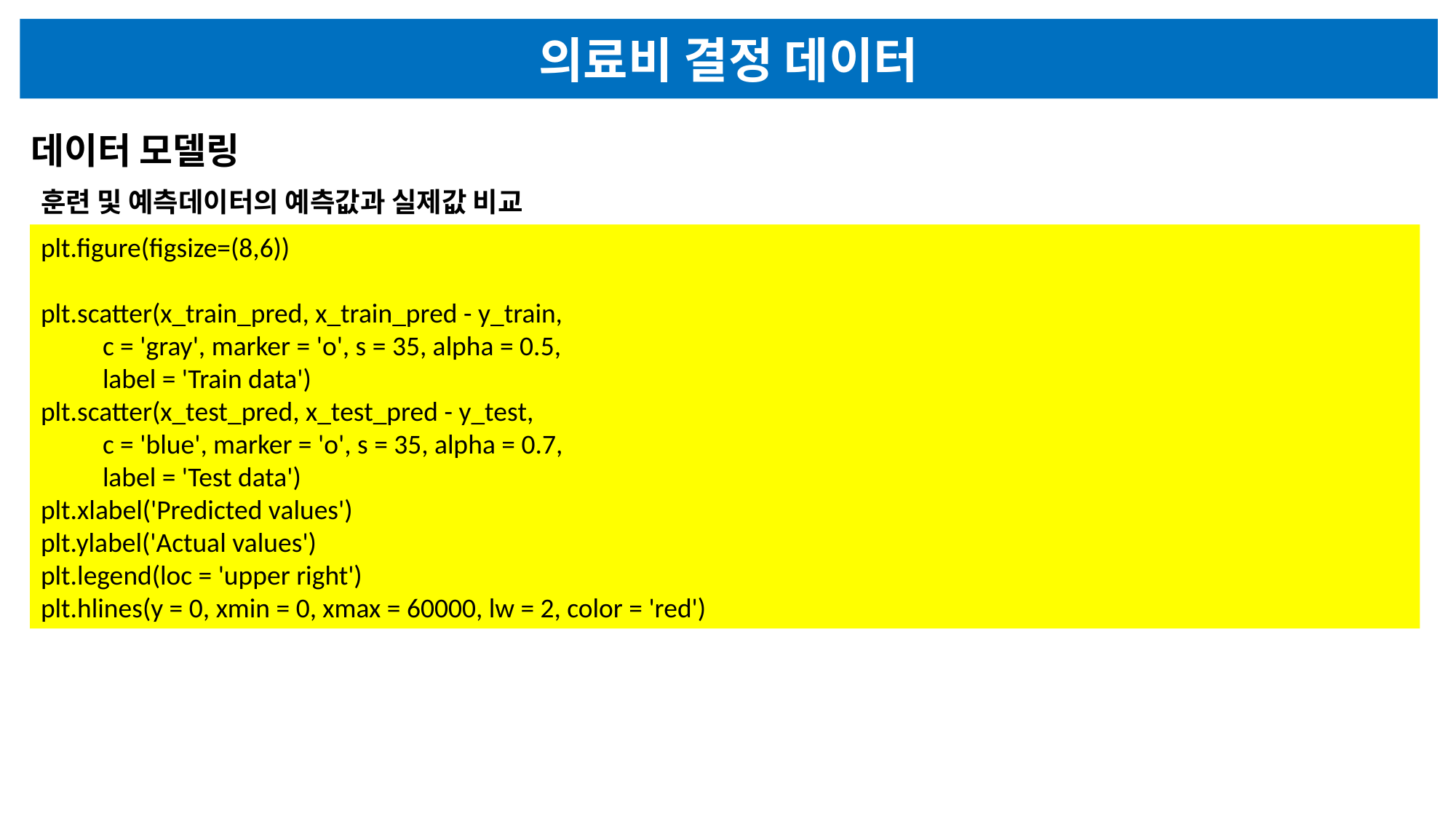

의료비 결정 데이터
데이터 모델링
훈련 및 예측데이터의 예측값과 실제값 비교
plt.figure(figsize=(8,6))

plt.scatter(x_train_pred, x_train_pred - y_train,
          c = 'gray', marker = 'o', s = 35, alpha = 0.5,
          label = 'Train data')
plt.scatter(x_test_pred, x_test_pred - y_test,
          c = 'blue', marker = 'o', s = 35, alpha = 0.7,
          label = 'Test data')
plt.xlabel('Predicted values')
plt.ylabel('Actual values')
plt.legend(loc = 'upper right')
plt.hlines(y = 0, xmin = 0, xmax = 60000, lw = 2, color = 'red')